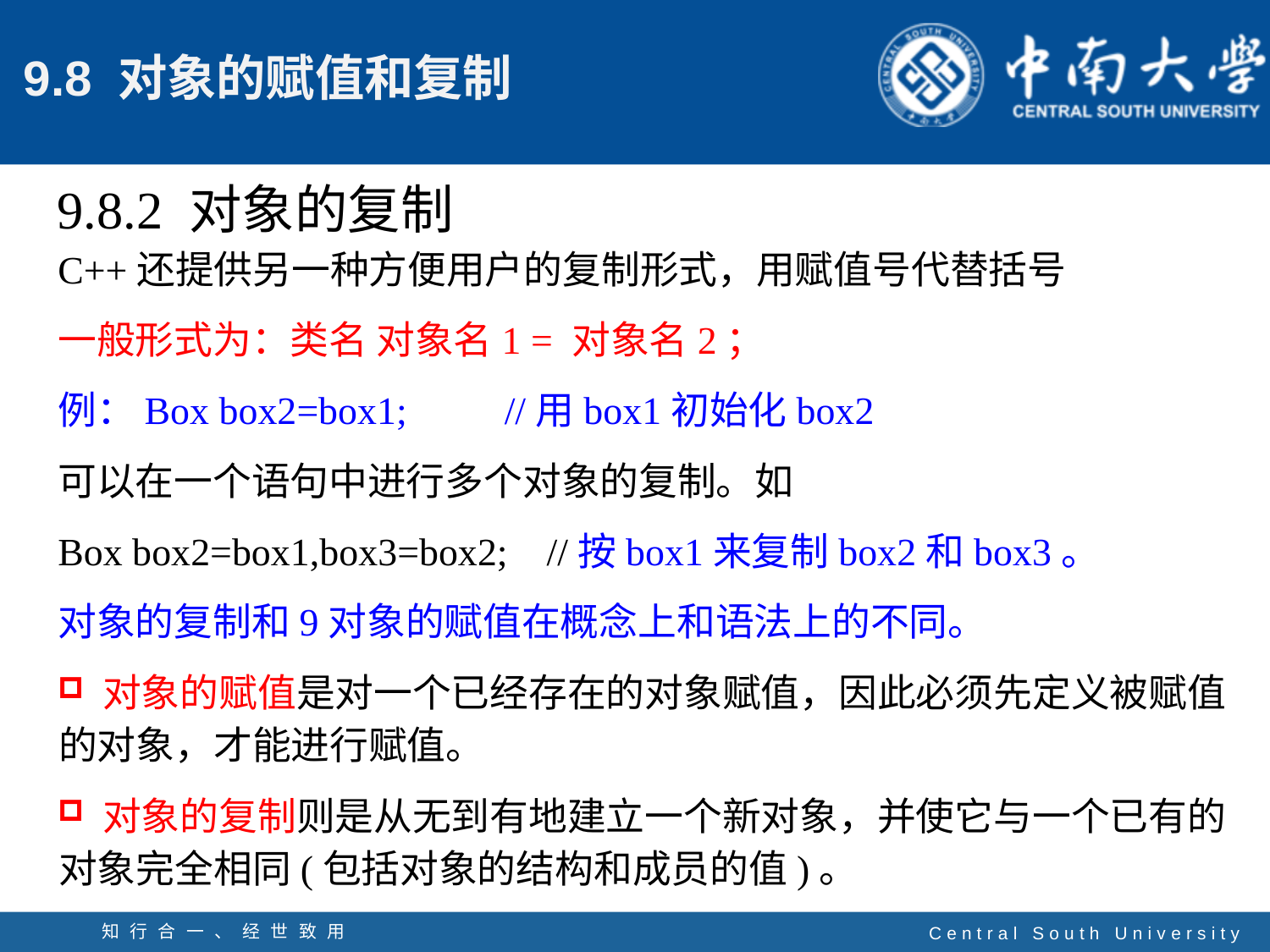

9.8.2 对象的复制
C++还提供另一种方便用户的复制形式，用赋值号代替括号
一般形式为：类名 对象名1 = 对象名2；
例：Box box2=box1;          //用box1初始化box2
可以在一个语句中进行多个对象的复制。如
Box box2=box1,box3=box2;    //按box1来复制box2和box3。
对象的复制和9对象的赋值在概念上和语法上的不同。
 对象的赋值是对一个已经存在的对象赋值，因此必须先定义被赋值的对象，才能进行赋值。
 对象的复制则是从无到有地建立一个新对象，并使它与一个已有的对象完全相同(包括对象的结构和成员的值)。

知行合一、经世致用
自强不息 厚德载物
Central South University